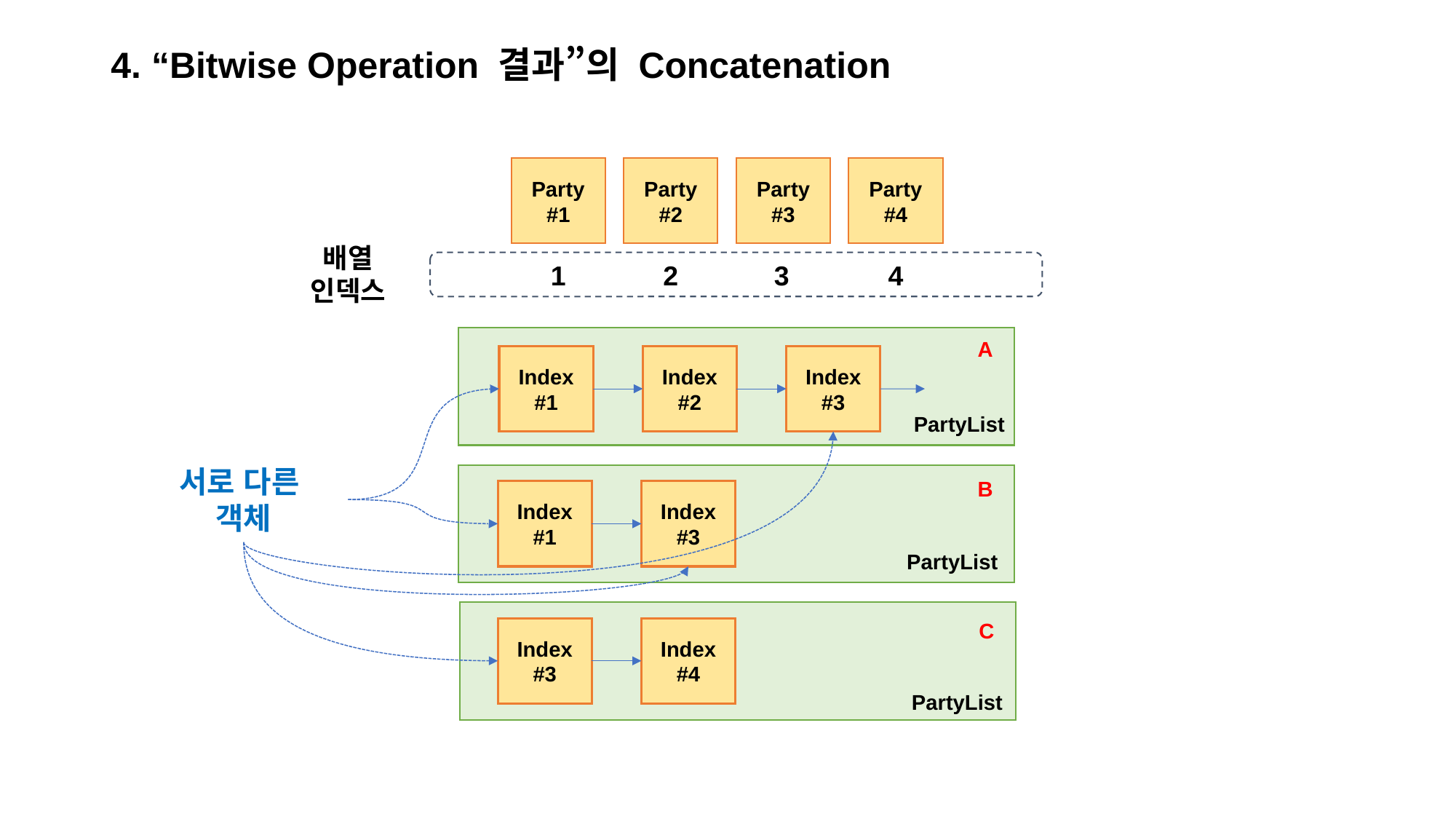

# 4. “Bitwise Operation 결과”의 Concatenation
Party
#1
Party
#2
Party
#3
Party
#4
배열
인덱스

1
2
3
4
A

Index
#1
Index
#2
Index
#3
PartyList
서로 다른
객체
B

Index
#1
Index
#3
PartyList

C
Index
#3
Index
#4
PartyList